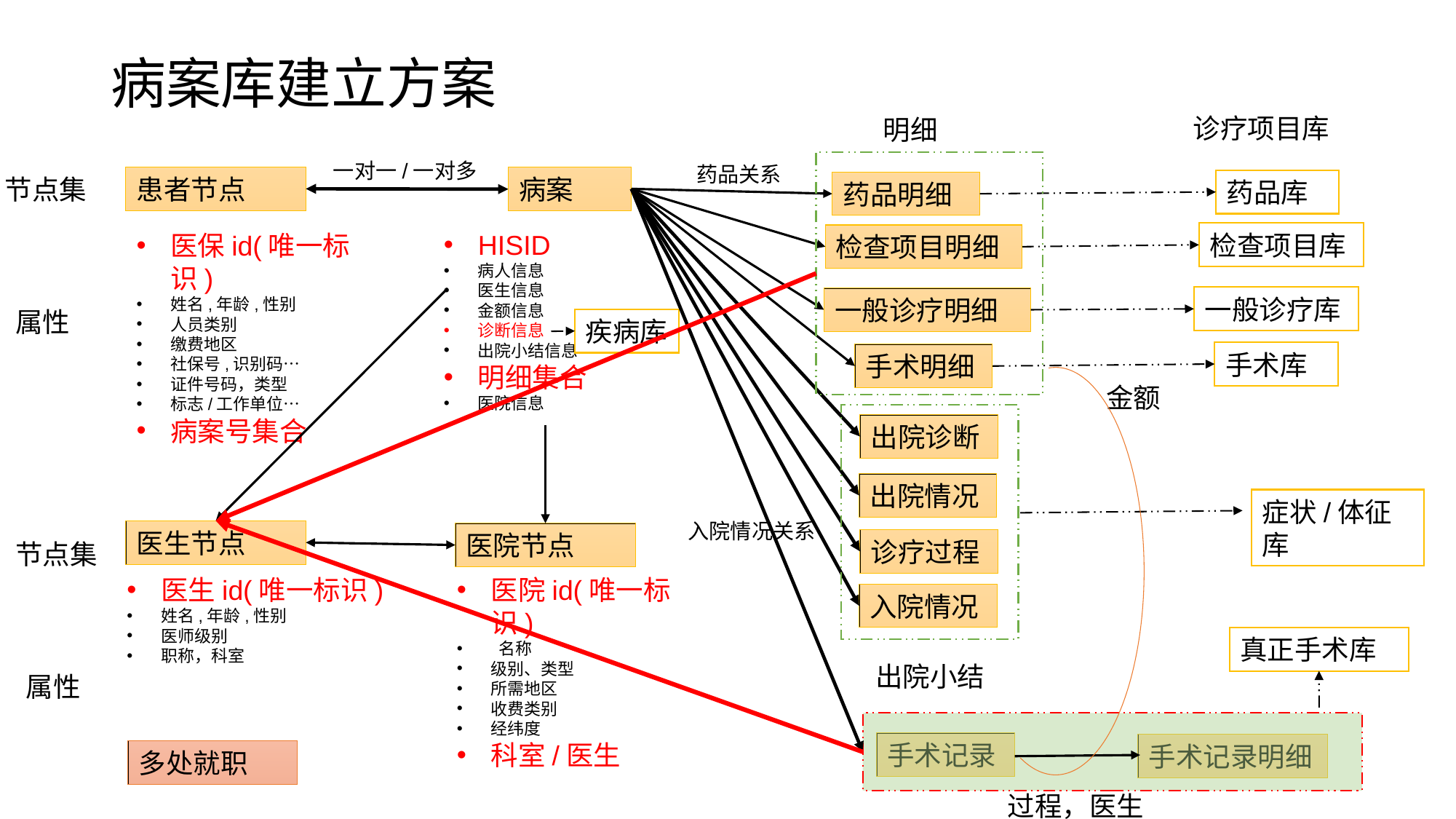

# 病案库建立方案
诊疗项目库
明细

一对一/一对多
药品关系
节点集
患者节点
病案
药品库
药品明细
HISID
病人信息
医生信息
金额信息
诊断信息
出院小结信息
明细集合
医院信息
医保id(唯一标识)
姓名,年龄,性别
人员类别
缴费地区
社保号,识别码…
证件号码，类型
标志/工作单位…
病案号集合
检查项目库
检查项目明细
一般诊疗库
一般诊疗明细
属性
疾病库
手术库
手术明细

金额

出院诊断
出院情况
症状/体征库
入院情况关系
医生节点
医院节点
诊疗过程
节点集
医生id(唯一标识)
姓名,年龄,性别
医师级别
职称，科室
医院id(唯一标识)
 名称
级别、类型
所需地区
收费类别
经纬度
科室/医生
入院情况
真正手术库
出院小结
属性

手术记录
手术记录明细
多处就职
过程，医生